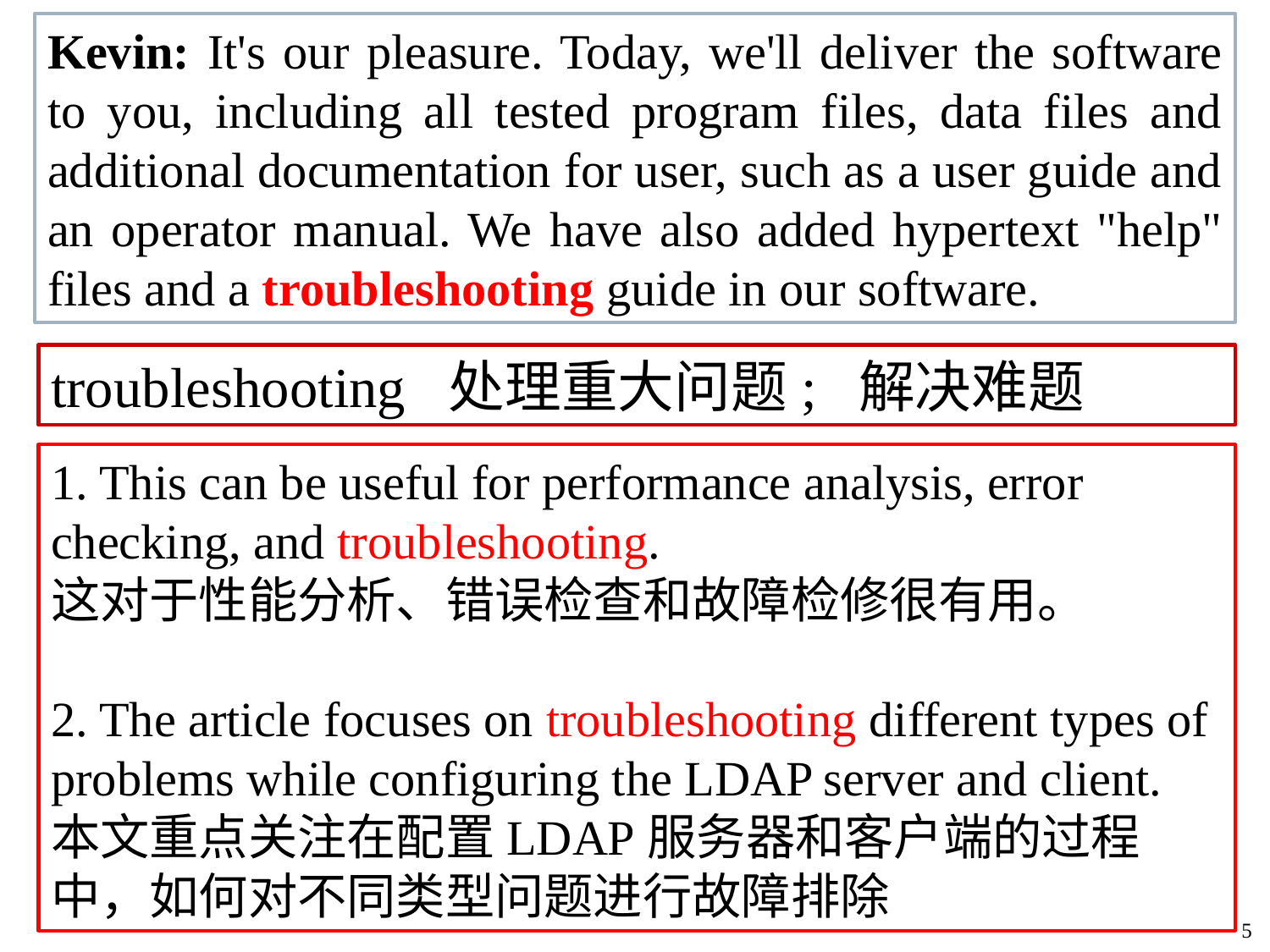

Kevin: It's our pleasure. Today, we'll deliver the software to you, including all tested program files, data files and additional documentation for user, such as a user guide and an operator manual. We have also added hypertext "help" files and a troubleshooting guide in our software.
troubleshooting  处理重大问题;  解决难题
1. This can be useful for performance analysis, error checking, and troubleshooting.
这对于性能分析、错误检查和故障检修很有用。

2. The article focuses on troubleshooting different types of problems while configuring the LDAP server and client.
本文重点关注在配置LDAP服务器和客户端的过程中，如何对不同类型问题进行故障排除
5